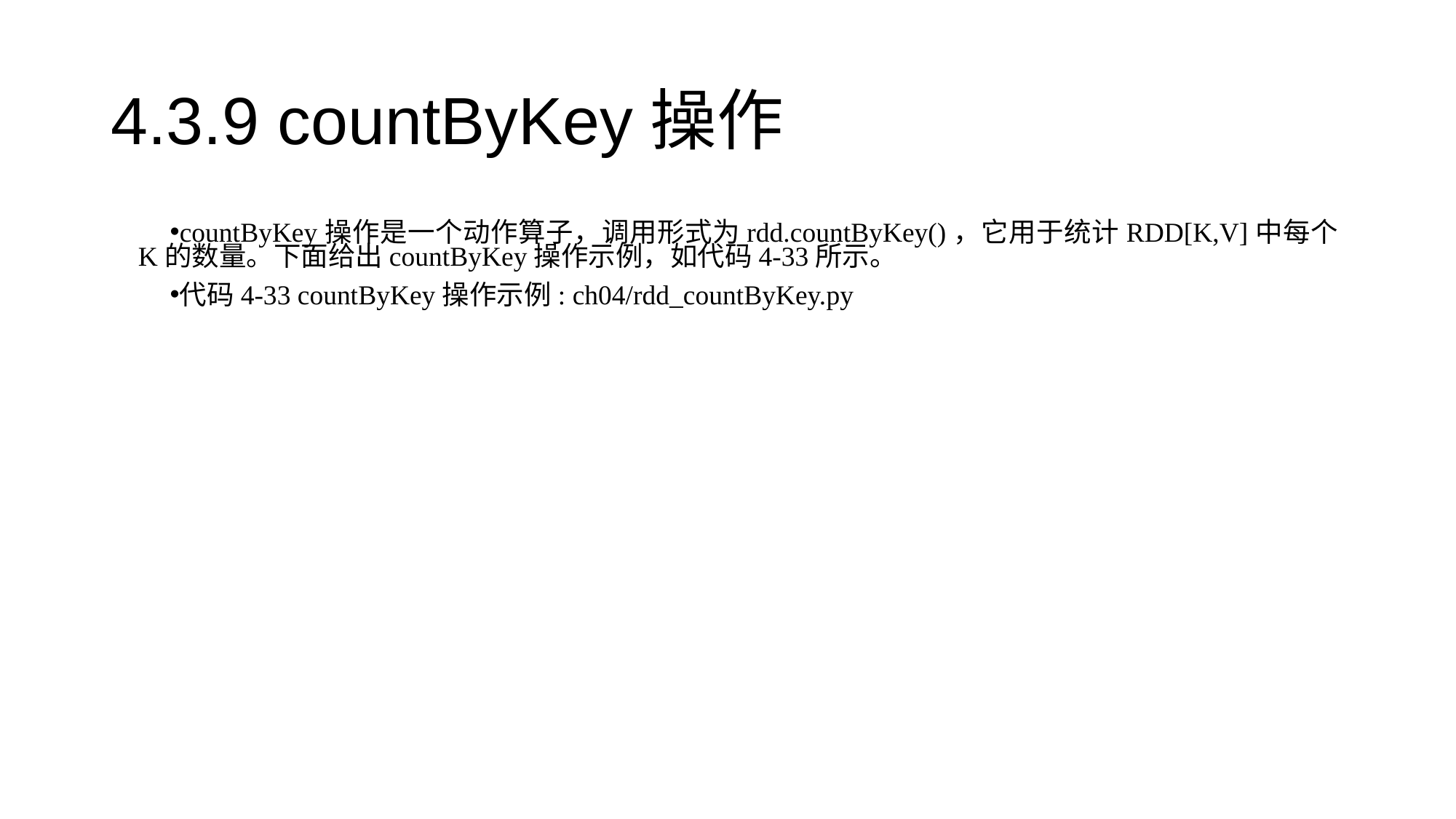

# 4.3.9 countByKey操作
countByKey操作是一个动作算子，调用形式为rdd.countByKey()，它用于统计RDD[K,V]中每个K的数量。下面给出countByKey操作示例，如代码4-33所示。
代码4-33 countByKey操作示例: ch04/rdd_countByKey.py